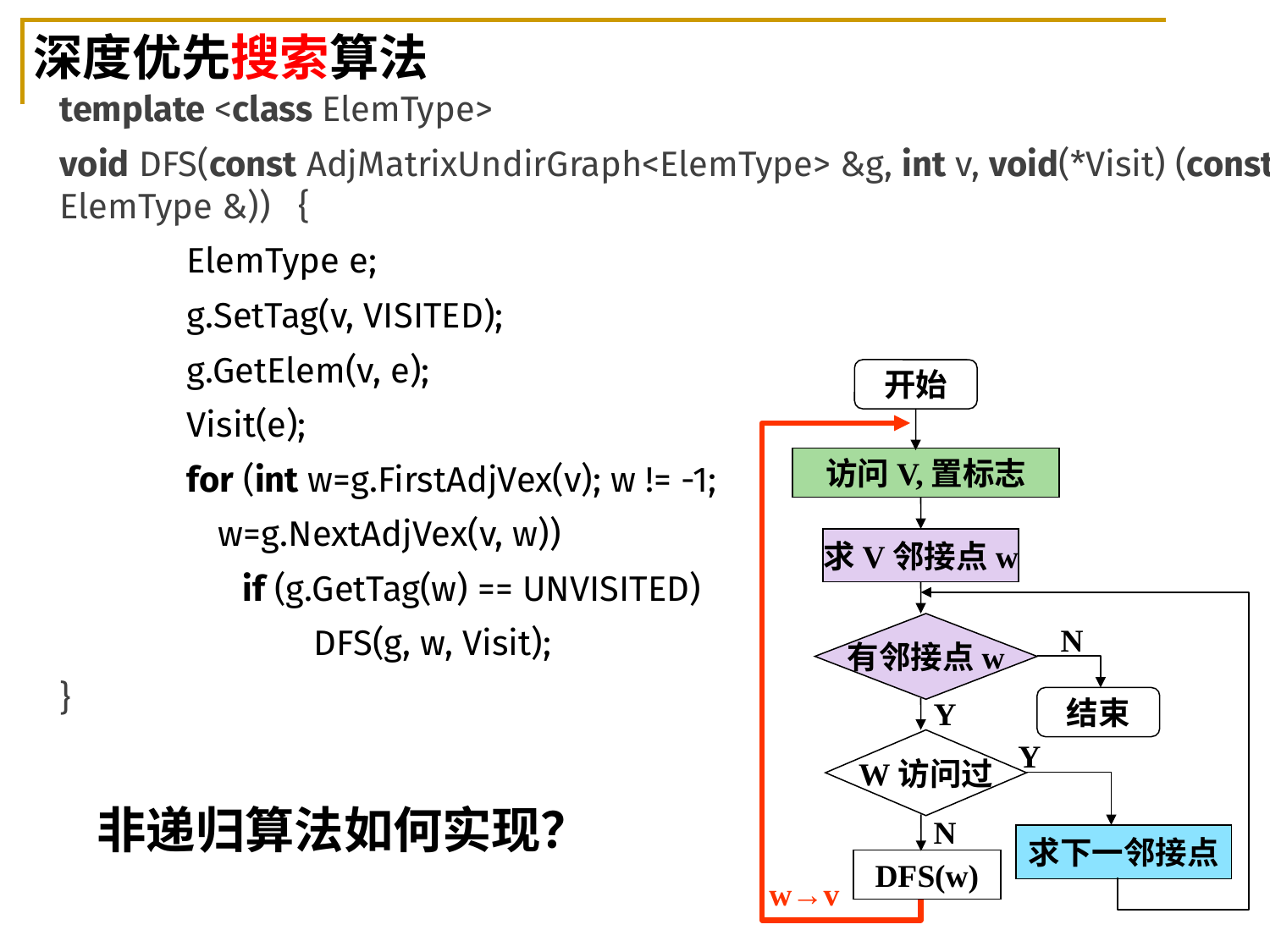

深度优先搜索算法
template <class ElemType>
void DFS(const AdjMatrixUndirGraph<ElemType> &g, int v, void(*Visit) (const ElemType &))   {
	ElemType e;
	g.SetTag(v, VISITED);
	g.GetElem(v, e);
	Visit(e);
	for (int w=g.FirstAdjVex(v); w != -1;
                 w=g.NextAdjVex(v, w))
	      if (g.GetTag(w) == UNVISITED)
		DFS(g, w, Visit);
}
开始

访问V,置标志

求V邻接点w

有邻接点w
N

Y
结束

W访问过
Y

N

求下一邻接点
DFS(w)

w→v
非递归算法如何实现？